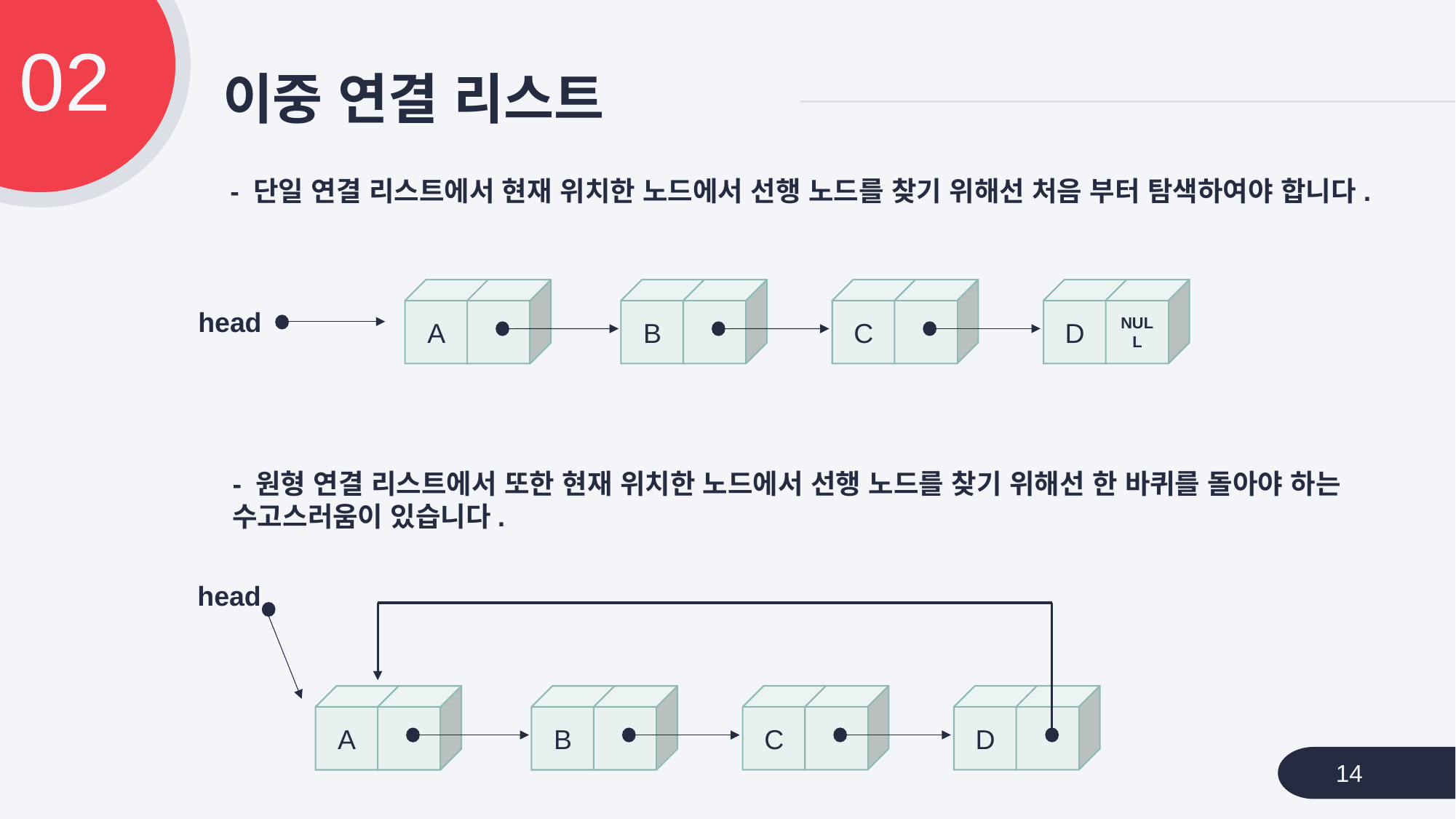

02
# 이중 연결 리스트
- 단일 연결 리스트에서 현재 위치한 노드에서 선행 노드를 찾기 위해선 처음 부터 탐색하여야 합니다.
C

D
NULL
A

B

head

- 원형 연결 리스트에서 또한 현재 위치한 노드에서 선행 노드를 찾기 위해선 한 바퀴를 돌아야 하는
수고스러움이 있습니다.
head

C

D

A

B

14